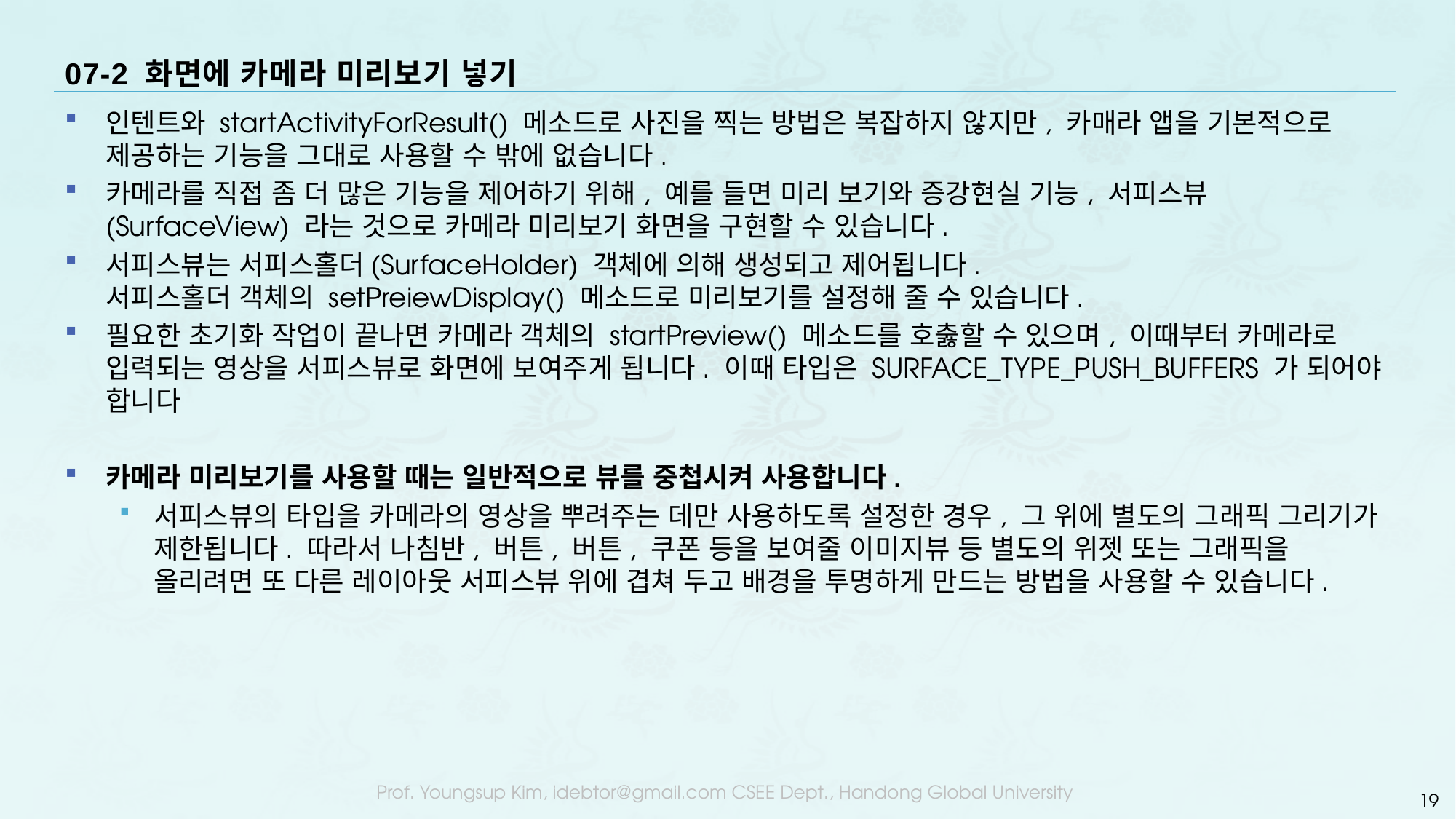

# 07-2 화면에 카메라 미리보기 넣기
인텐트와 startActivityForResult() 메소드로 사진을 찍는 방법은 복잡하지 않지만, 카매라 앱을 기본적으로 제공하는 기능을 그대로 사용할 수 밖에 없습니다.
카메라를 직접 좀 더 많은 기능을 제어하기 위해, 예를 들면 미리 보기와 증강현실 기능, 서피스뷰(SurfaceView) 라는 것으로 카메라 미리보기 화면을 구현할 수 있습니다.
서피스뷰는 서피스홀더(SurfaceHolder) 객체에 의해 생성되고 제어됩니다.
서피스홀더 객체의 setPreiewDisplay() 메소드로 미리보기를 설정해 줄 수 있습니다.
필요한 초기화 작업이 끝나면 카메라 객체의 startPreview() 메소드를 호춣할 수 있으며, 이때부터 카메라로 입력되는 영상을 서피스뷰로 화면에 보여주게 됩니다. 이때 타입은 SURFACE_TYPE_PUSH_BUFFERS 가 되어야 합니다

카메라 미리보기를 사용할 때는 일반적으로 뷰를 중첩시켜 사용합니다.
서피스뷰의 타입을 카메라의 영상을 뿌려주는 데만 사용하도록 설정한 경우, 그 위에 별도의 그래픽 그리기가 제한됩니다. 따라서 나침반, 버튼, 버튼, 쿠폰 등을 보여줄 이미지뷰 등 별도의 위젯 또는 그래픽을 올리려면 또 다른 레이아웃 서피스뷰 위에 겹쳐 두고 배경을 투명하게 만드는 방법을 사용할 수 있습니다.

19